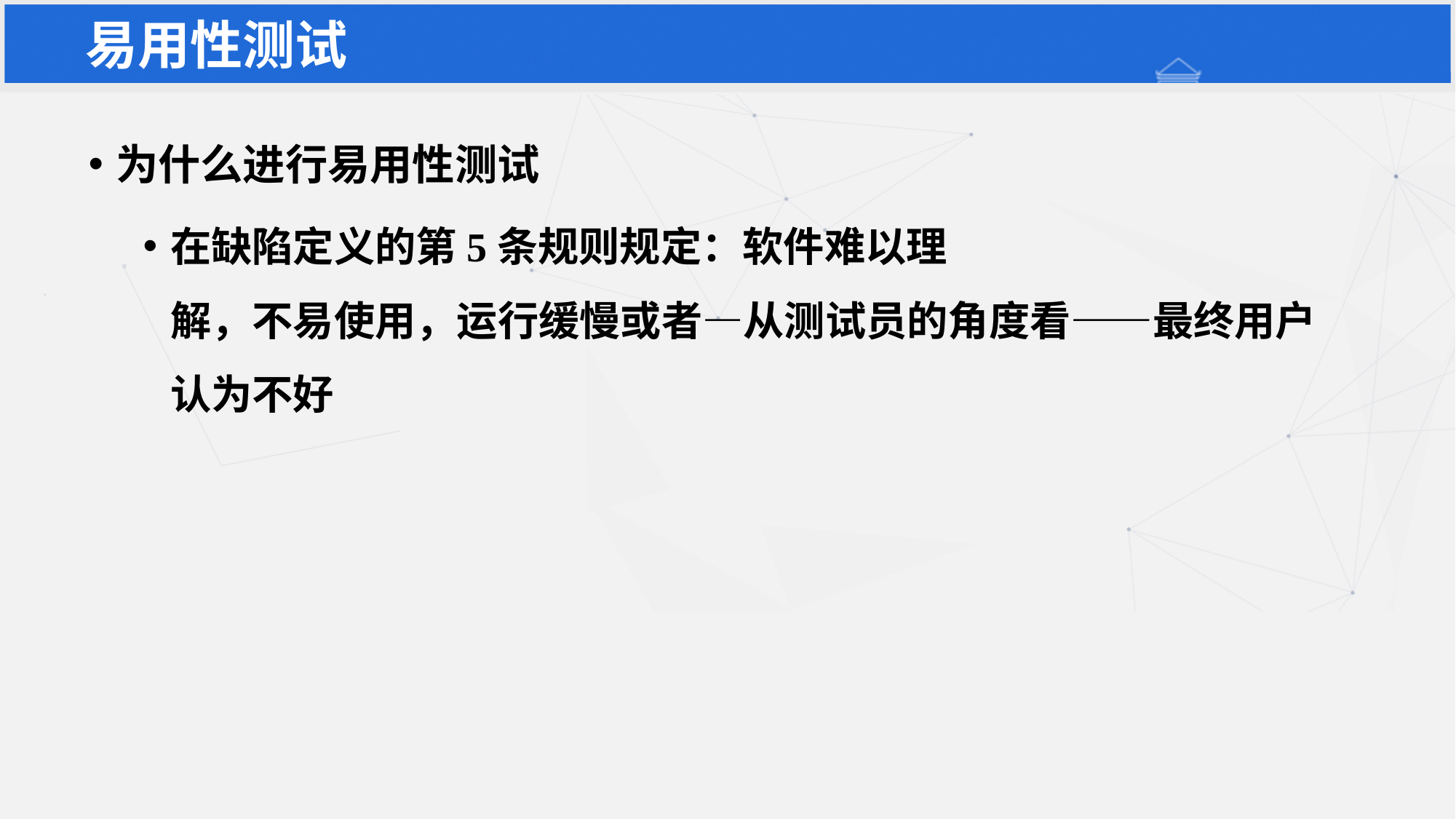

# 易用性测试
为什么进行易用性测试
在缺陷定义的第5条规则规定：软件难以理
解，不易使用，运行缓慢或者—从测试员的角度看——最终用户认为不好